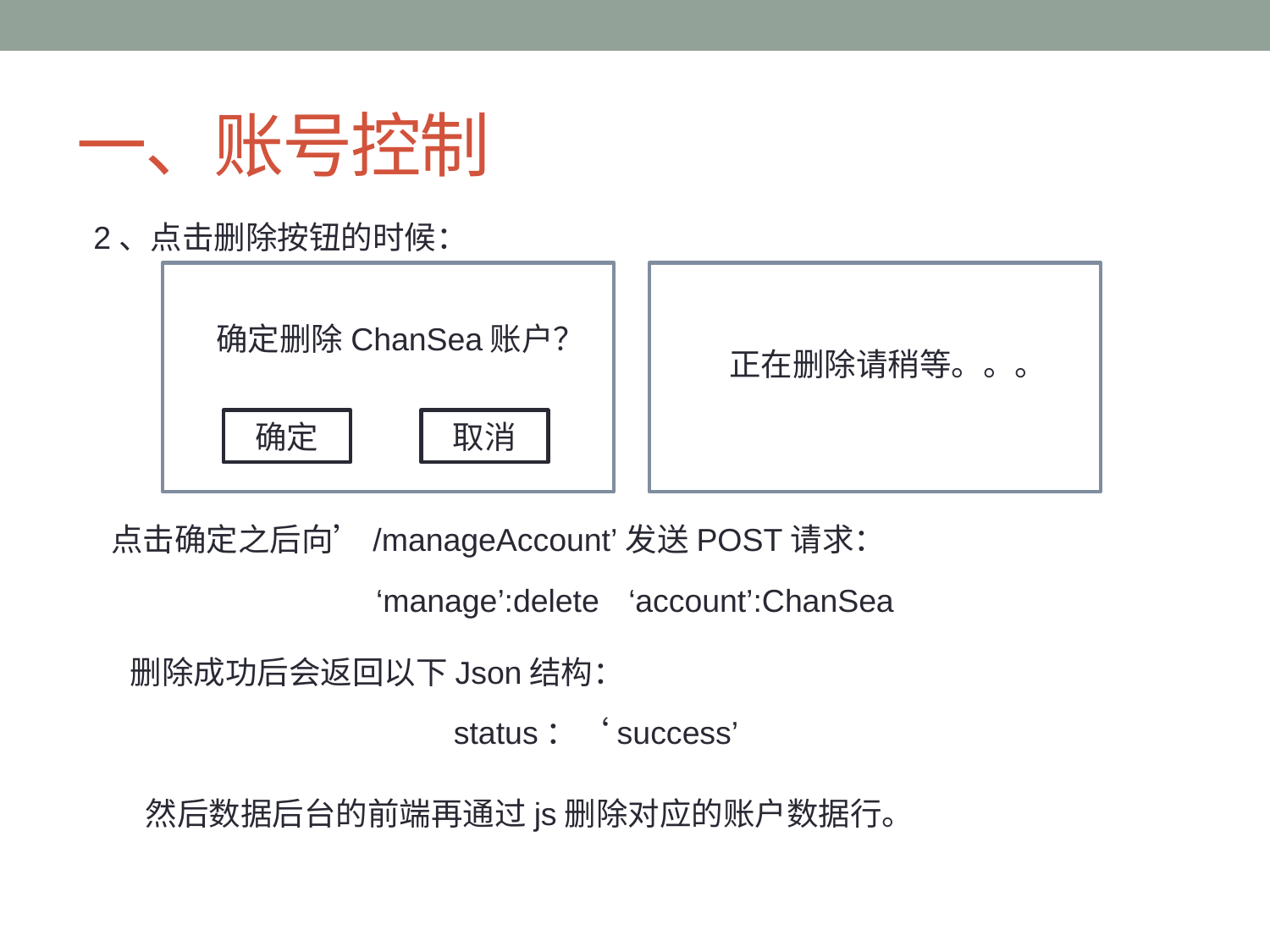

# 一、账号控制
2、点击删除按钮的时候：

确定删除ChanSea账户？
正在删除请稍等。。。
确定
取消
点击确定之后向’/manageAccount’发送POST请求：
‘manage’:delete
‘account’:ChanSea
删除成功后会返回以下Json结构：
status：‘success’
然后数据后台的前端再通过js删除对应的账户数据行。